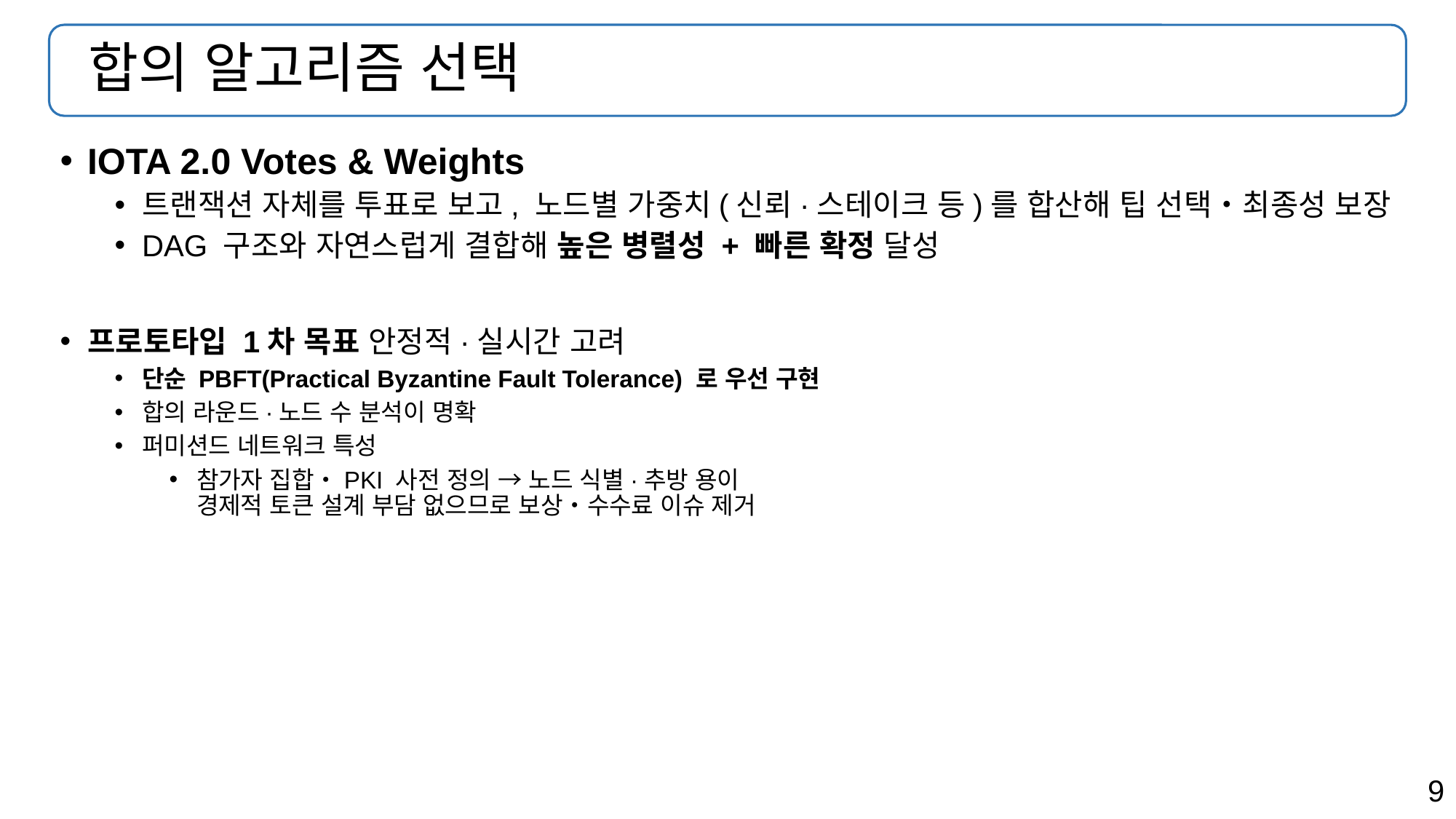

# 합의 알고리즘 선택
IOTA 2.0 Votes & Weights
트랜잭션 자체를 투표로 보고, 노드별 가중치(신뢰·스테이크 등)를 합산해 팁 선택‧최종성 보장
DAG 구조와 자연스럽게 결합해 높은 병렬성 + 빠른 확정 달성

프로토타입 1차 목표 안정적·실시간 고려
단순 PBFT(Practical Byzantine Fault Tolerance) 로 우선 구현
합의 라운드·노드 수 분석이 명확
퍼미션드 네트워크 특성
참가자 집합‧PKI 사전 정의 → 노드 식별·추방 용이
경제적 토큰 설계 부담 없으므로 보상‧수수료 이슈 제거